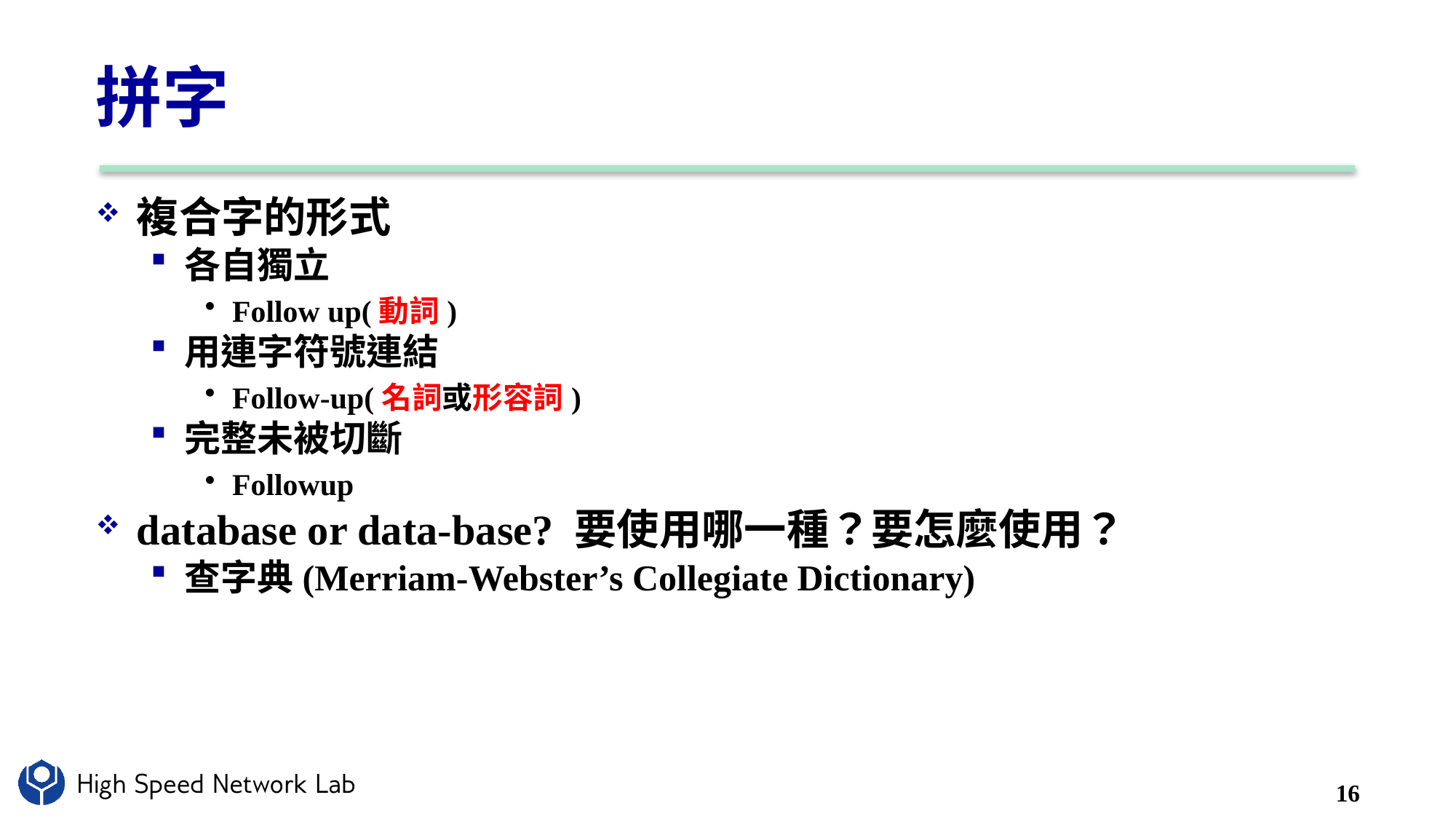

# 拼字
複合字的形式
各自獨立
Follow up(動詞)
用連字符號連結
Follow-up(名詞或形容詞)
完整未被切斷
Followup
database or data-base? 要使用哪一種？要怎麼使用？
查字典(Merriam-Webster’s Collegiate Dictionary)

16